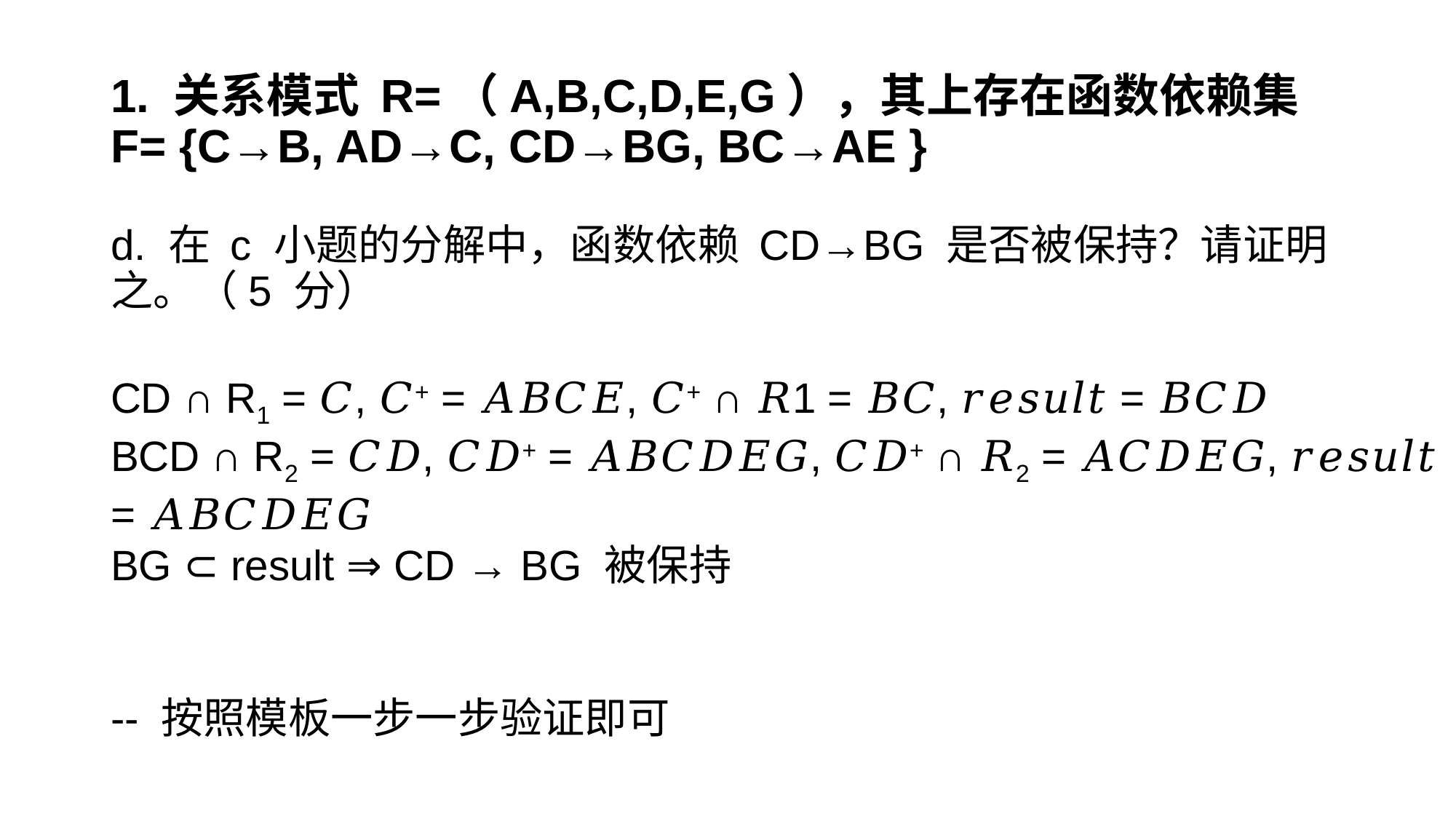

# 1. 关系模式 R=（A,B,C,D,E,G），其上存在函数依赖集 F= {C→B, AD→C, CD→BG, BC→AE }
d. 在 c 小题的分解中，函数依赖 CD→BG 是否被保持？请证明之。（5 分）
CD ∩ R1 = 𝐶, 𝐶+ = 𝐴𝐵𝐶𝐸, 𝐶+ ∩ 𝑅1 = 𝐵𝐶, 𝑟𝑒𝑠𝑢𝑙𝑡 = 𝐵𝐶𝐷
BCD ∩ R2 = 𝐶𝐷, 𝐶𝐷+ = 𝐴𝐵𝐶𝐷𝐸𝐺, 𝐶𝐷+ ∩ 𝑅2 = 𝐴𝐶𝐷𝐸𝐺, 𝑟𝑒𝑠𝑢𝑙𝑡 = 𝐴𝐵𝐶𝐷𝐸𝐺
BG ⊂ result ⇒ CD → BG 被保持

-- 按照模板一步一步验证即可